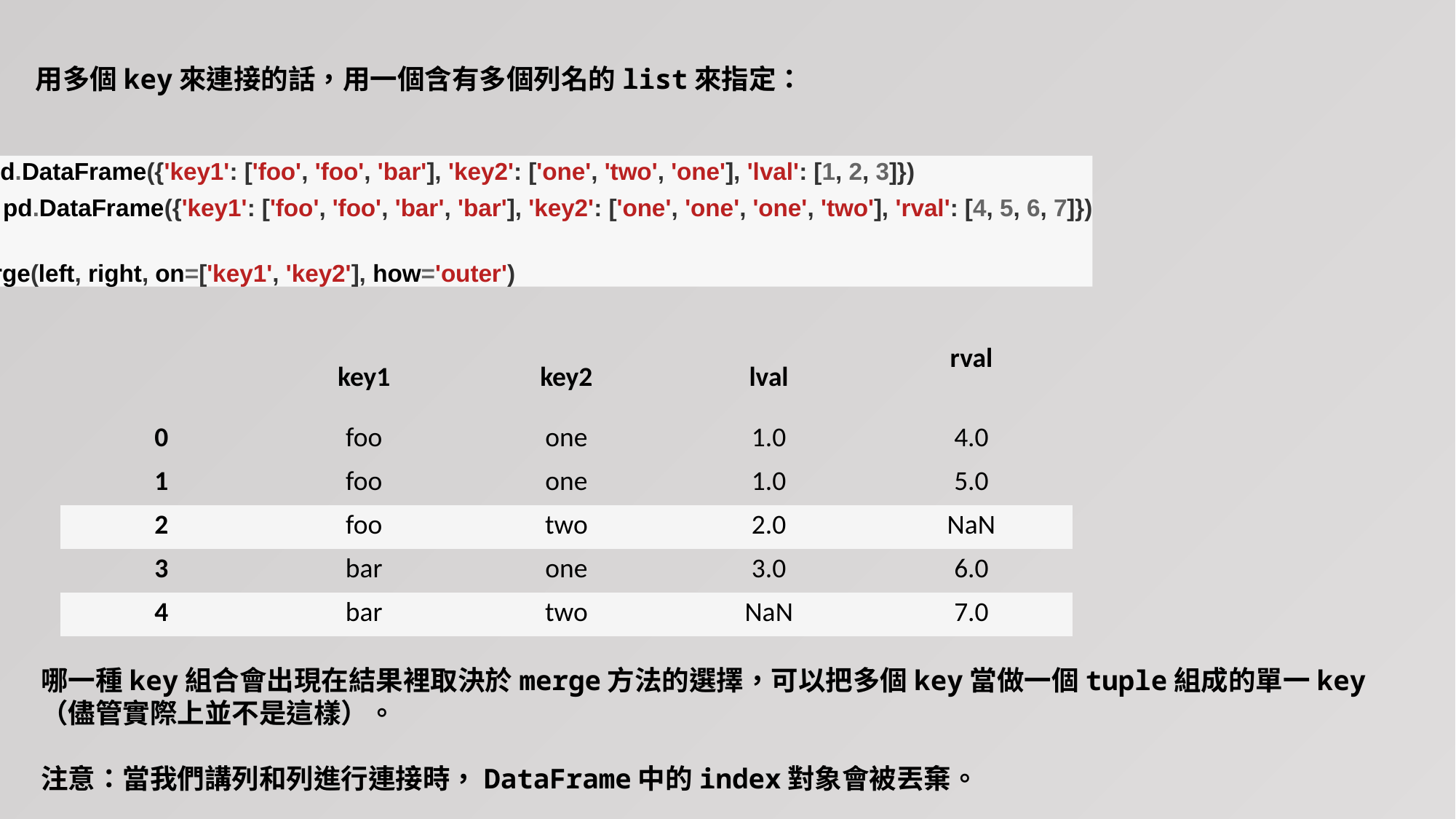

用多個key來連接的話，用一個含有多個列名的list來指定：
left = pd.DataFrame({'key1': ['foo', 'foo', 'bar'], 'key2': ['one', 'two', 'one'], 'lval': [1, 2, 3]})
right = pd.DataFrame({'key1': ['foo', 'foo', 'bar', 'bar'], 'key2': ['one', 'one', 'one', 'two'], 'rval': [4, 5, 6, 7]})

pd.merge(left, right, on=['key1', 'key2'], how='outer')
|  | key1 | key2 | lval | rval |
| --- | --- | --- | --- | --- |
| 0 | foo | one | 1.0 | 4.0 |
| 1 | foo | one | 1.0 | 5.0 |
| 2 | foo | two | 2.0 | NaN |
| 3 | bar | one | 3.0 | 6.0 |
| 4 | bar | two | NaN | 7.0 |
哪一種key組合會出現在結果裡取決於merge方法的選擇，可以把多個key當做一個tuple組成的單一key（儘管實際上並不是這樣）。

注意：當我們講列和列進行連接時，DataFrame中的index對象會被丟棄。